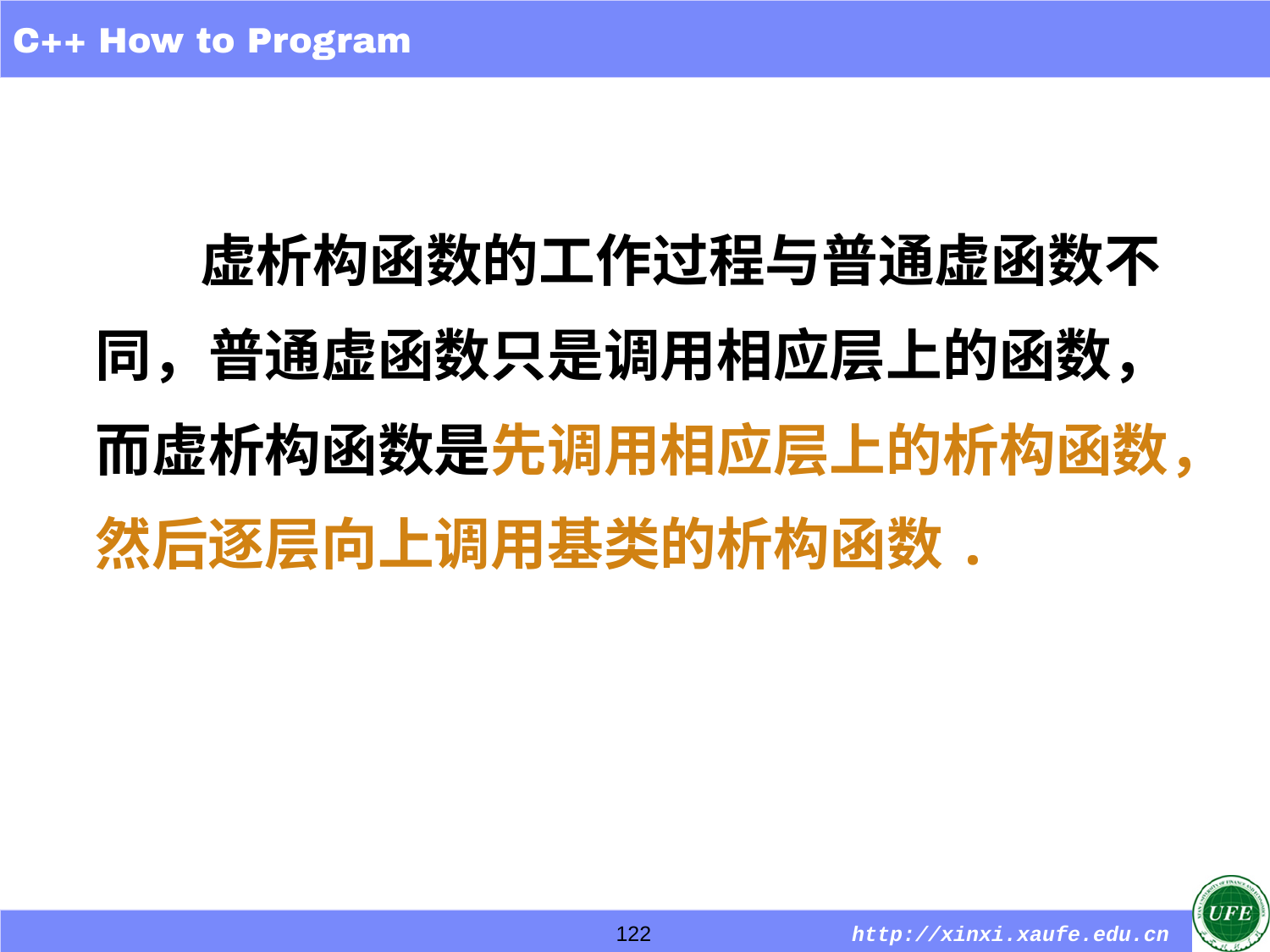

虚析构函数的工作过程与普通虚函数不同，普通虚函数只是调用相应层上的函数，而虚析构函数是先调用相应层上的析构函数，然后逐层向上调用基类的析构函数.
122